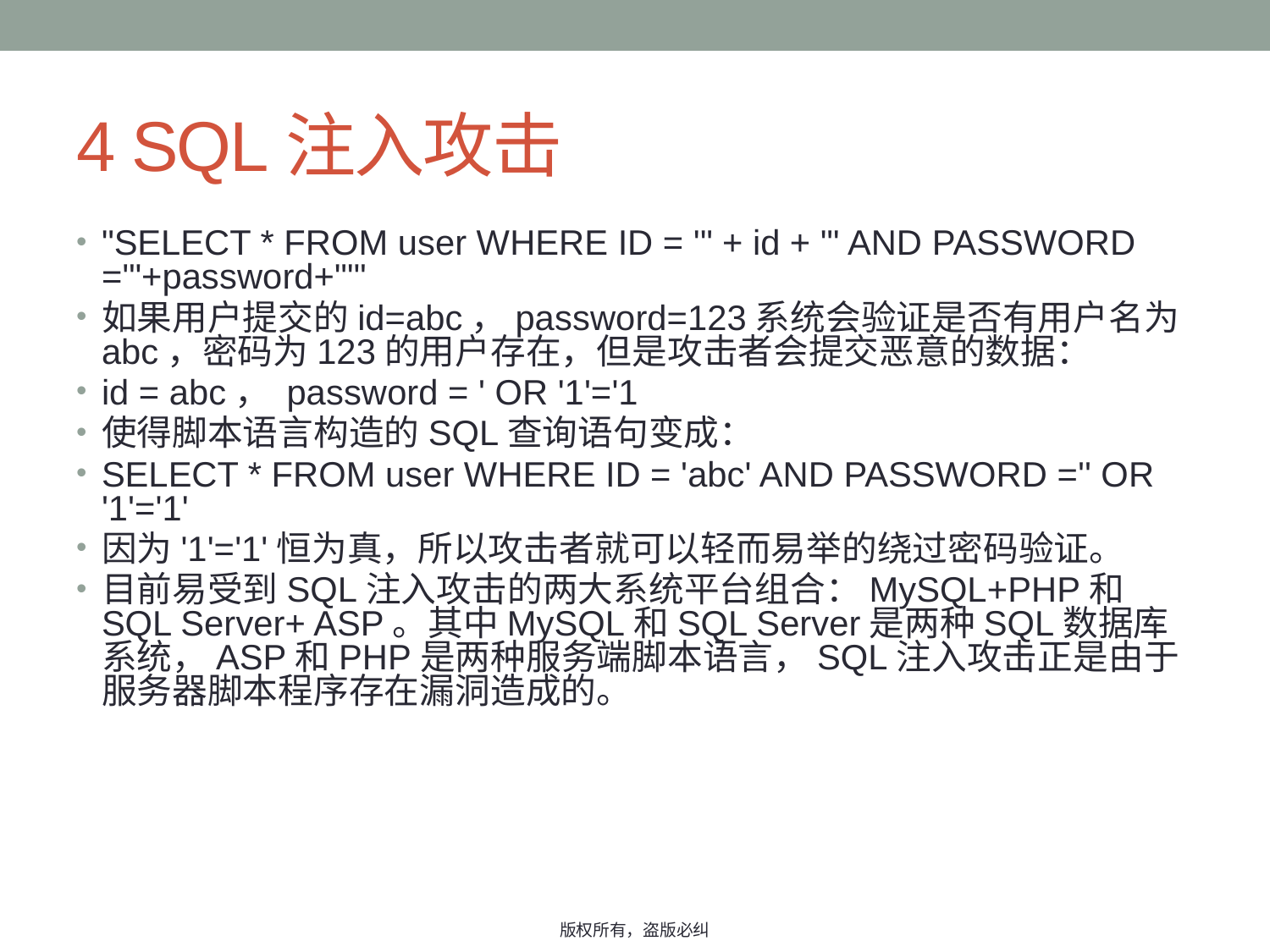

# 4 SQL注入攻击
"SELECT * FROM user WHERE ID = '" + id + "' AND PASSWORD ='"+password+"'"
如果用户提交的id=abc，password=123系统会验证是否有用户名为abc，密码为123的用户存在，但是攻击者会提交恶意的数据：
id = abc， password = ' OR '1'='1
使得脚本语言构造的SQL查询语句变成：
SELECT * FROM user WHERE ID = 'abc' AND PASSWORD ='' OR '1'='1'
因为'1'='1'恒为真，所以攻击者就可以轻而易举的绕过密码验证。
目前易受到SQL注入攻击的两大系统平台组合：MySQL+PHP和SQL Server+ ASP。其中MySQL和SQL Server是两种SQL数据库系统，ASP和PHP是两种服务端脚本语言，SQL注入攻击正是由于服务器脚本程序存在漏洞造成的。
版权所有，盗版必纠